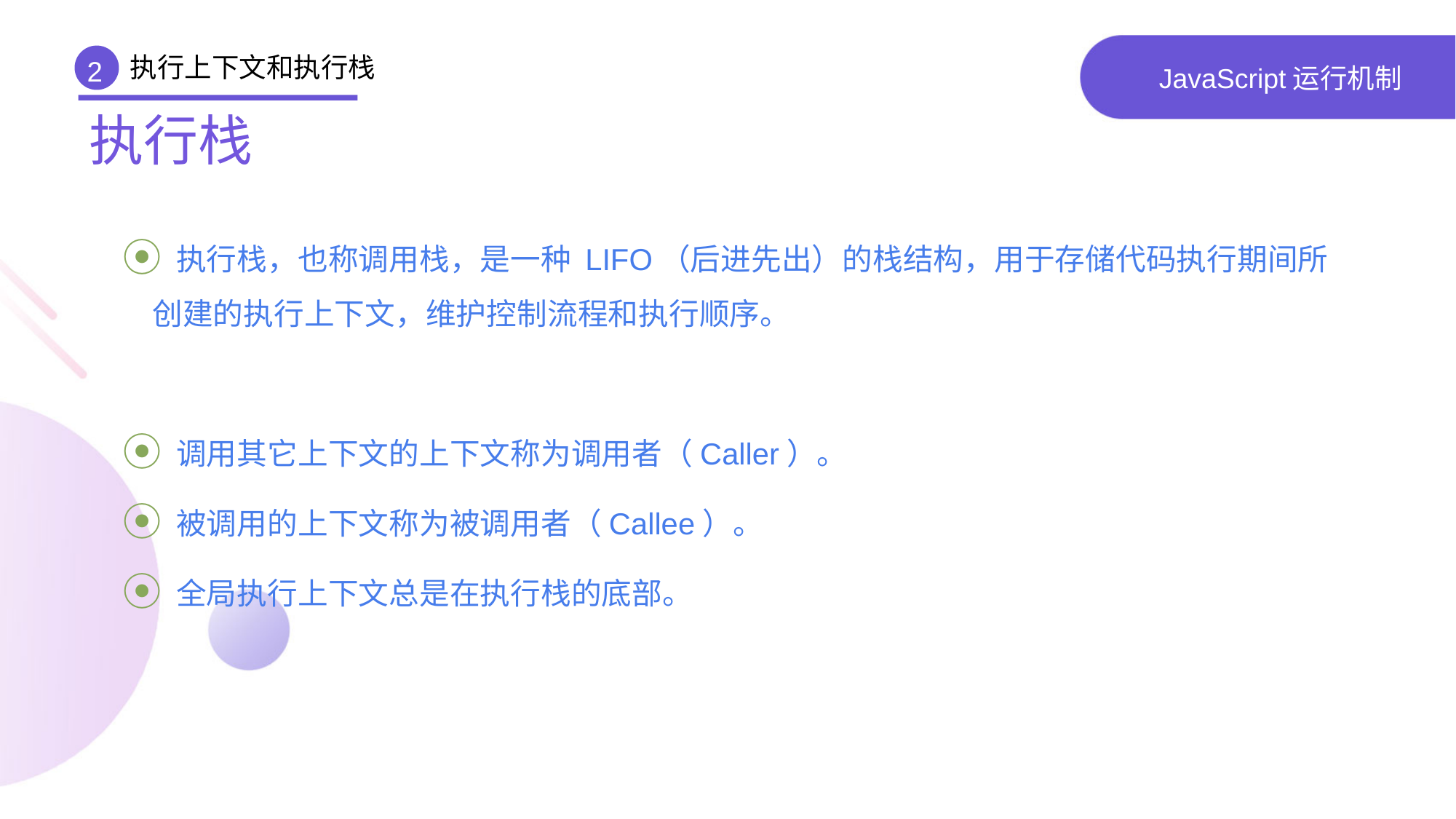

执行上下文和执行栈
2
# JavaScript运行机制
执行栈
 执行栈，也称调用栈，是一种 LIFO（后进先出）的栈结构，用于存储代码执行期间所创建的执行上下文，维护控制流程和执行顺序。

 调用其它上下文的上下文称为调用者（Caller）。
 被调用的上下文称为被调用者（Callee）。
 全局执行上下文总是在执行栈的底部。